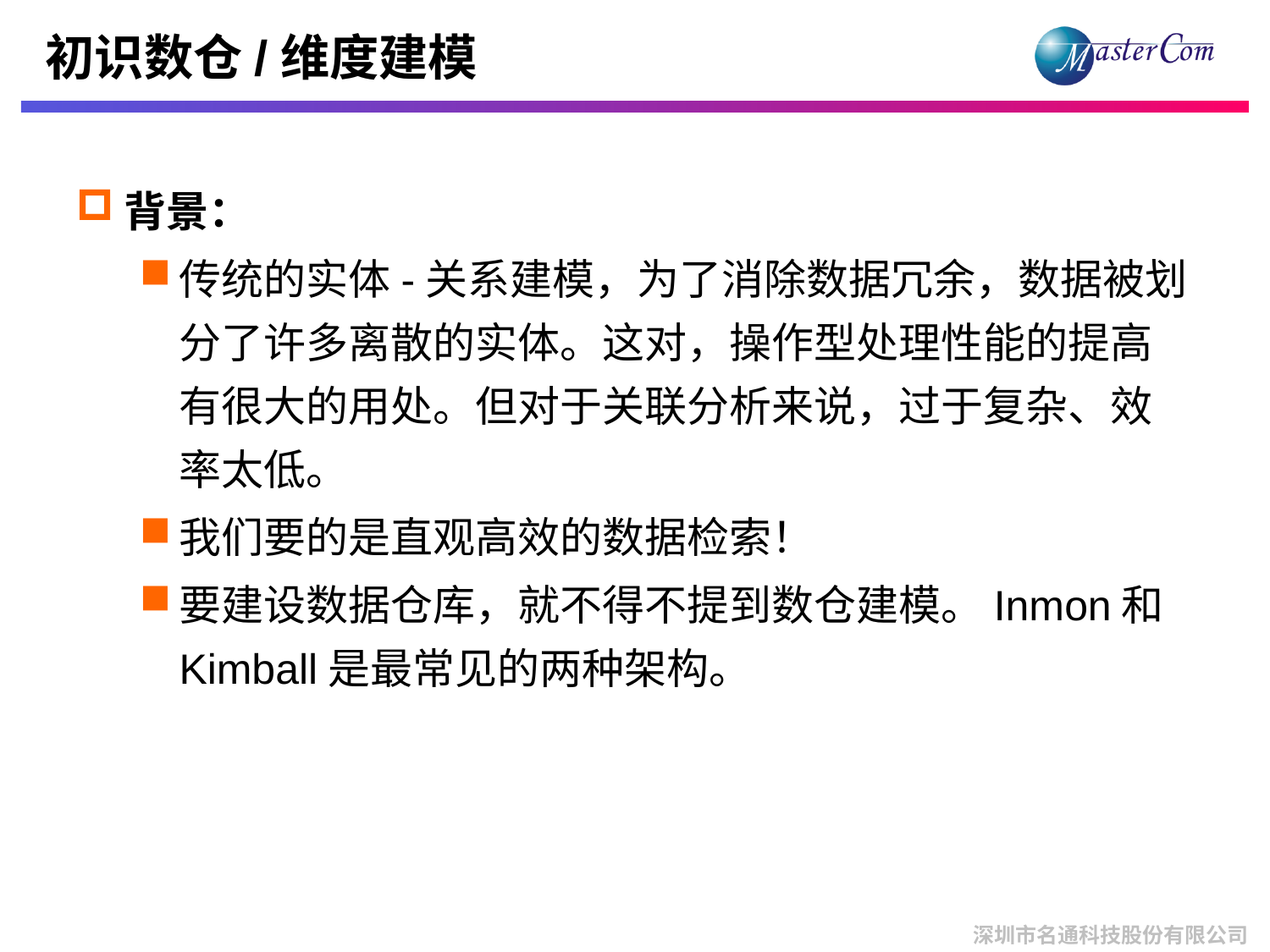

# 初识数仓/维度建模
背景：
传统的实体-关系建模，为了消除数据冗余，数据被划分了许多离散的实体。这对，操作型处理性能的提高有很大的用处。但对于关联分析来说，过于复杂、效率太低。
我们要的是直观高效的数据检索！
要建设数据仓库，就不得不提到数仓建模。Inmon和Kimball是最常见的两种架构。